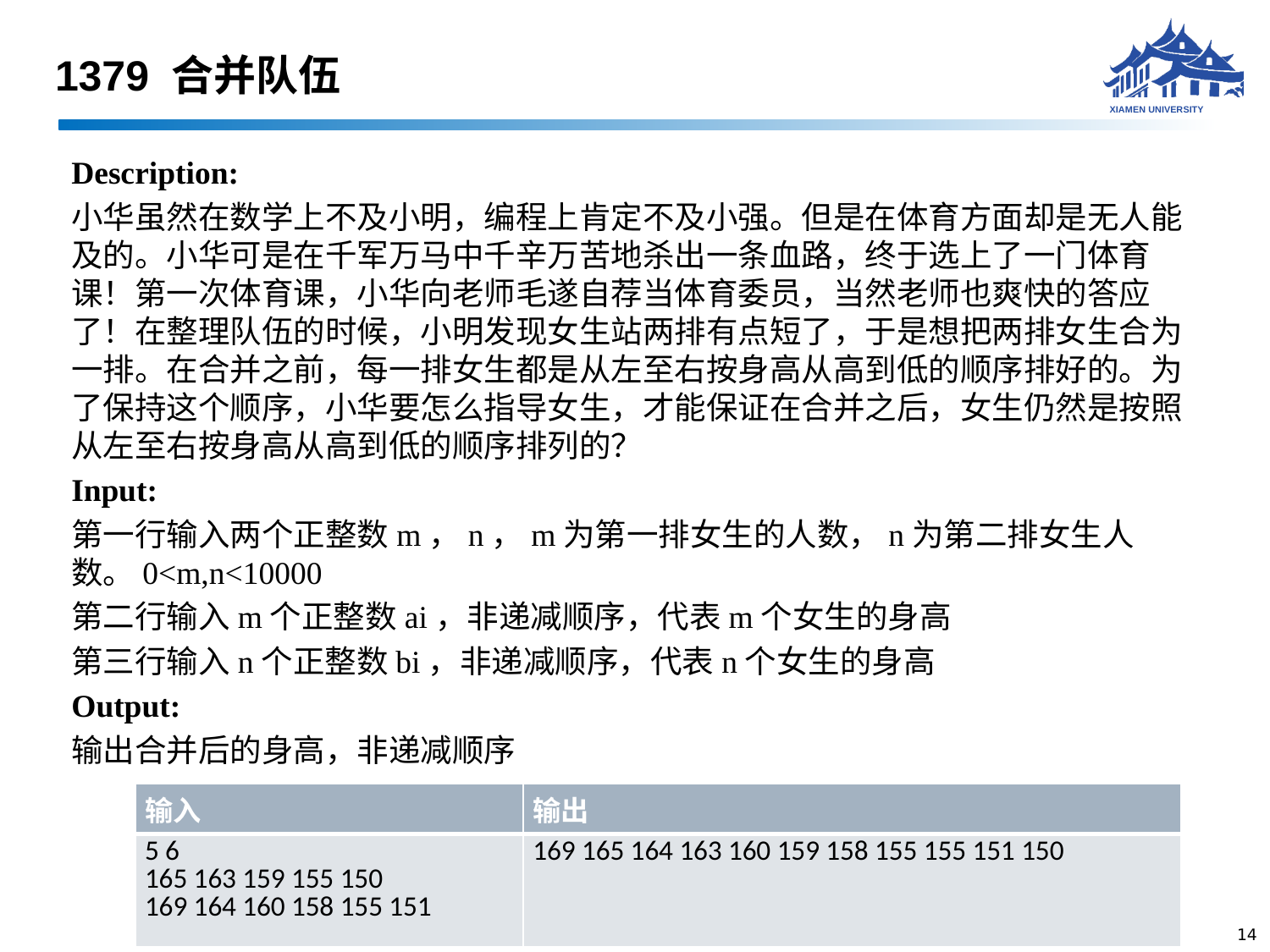

# 1379 合并队伍
Description:
小华虽然在数学上不及小明，编程上肯定不及小强。但是在体育方面却是无人能及的。小华可是在千军万马中千辛万苦地杀出一条血路，终于选上了一门体育课！第一次体育课，小华向老师毛遂自荐当体育委员，当然老师也爽快的答应了！在整理队伍的时候，小明发现女生站两排有点短了，于是想把两排女生合为一排。在合并之前，每一排女生都是从左至右按身高从高到低的顺序排好的。为了保持这个顺序，小华要怎么指导女生，才能保证在合并之后，女生仍然是按照从左至右按身高从高到低的顺序排列的？
Input:
第一行输入两个正整数m，n，m为第一排女生的人数，n为第二排女生人数。0<m,n<10000
第二行输入m个正整数ai，非递减顺序，代表m个女生的身高
第三行输入n个正整数bi，非递减顺序，代表n个女生的身高
Output:
输出合并后的身高，非递减顺序
| 输入 | 输出 |
| --- | --- |
| 5 6 165 163 159 155 150 169 164 160 158 155 151 | 169 165 164 163 160 159 158 155 155 151 150 |
14